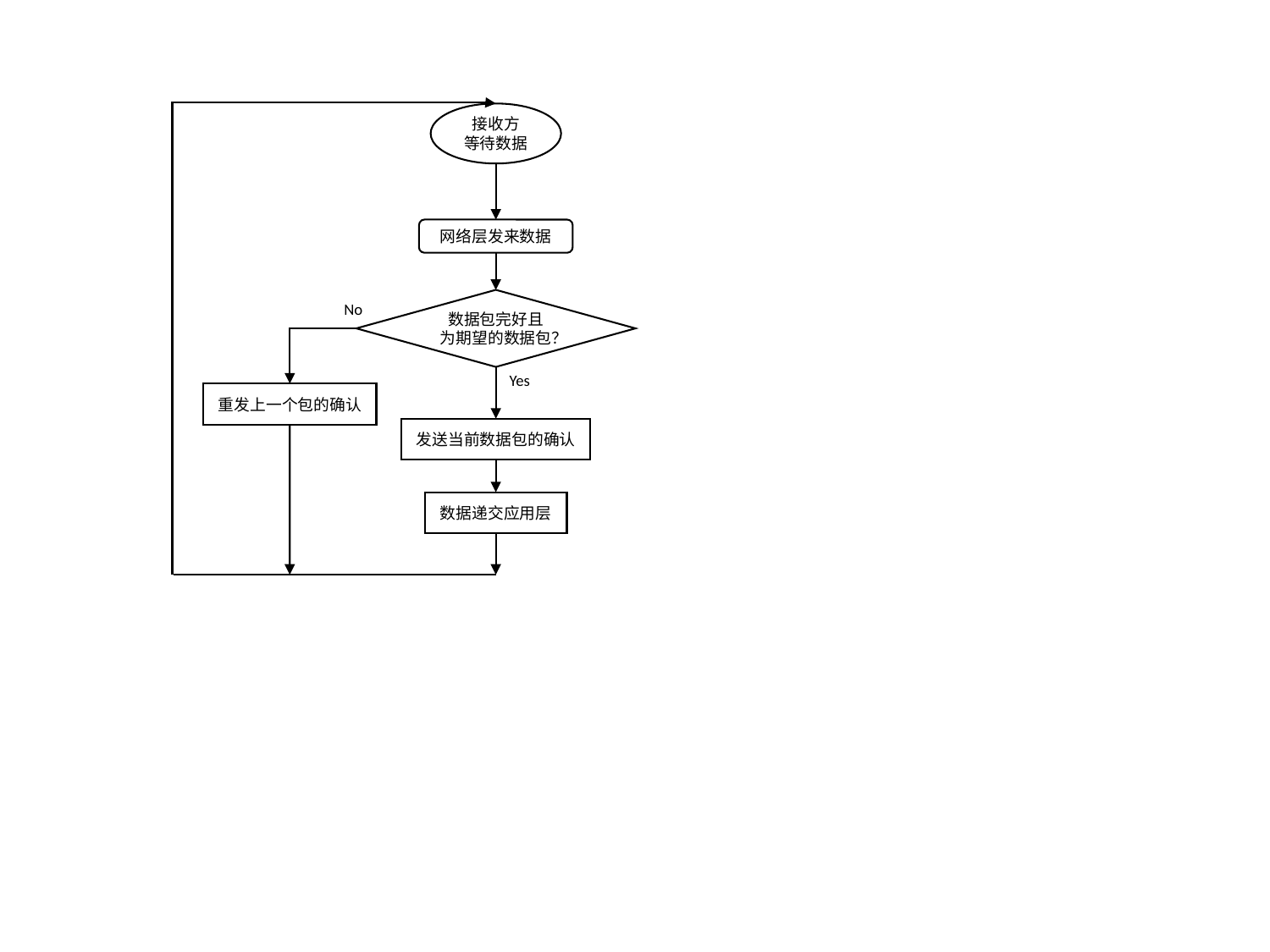

接收方
等待数据
网络层发来数据
数据包完好且
为期望的数据包？
No
Yes
重发上一个包的确认
发送当前数据包的确认
数据递交应用层